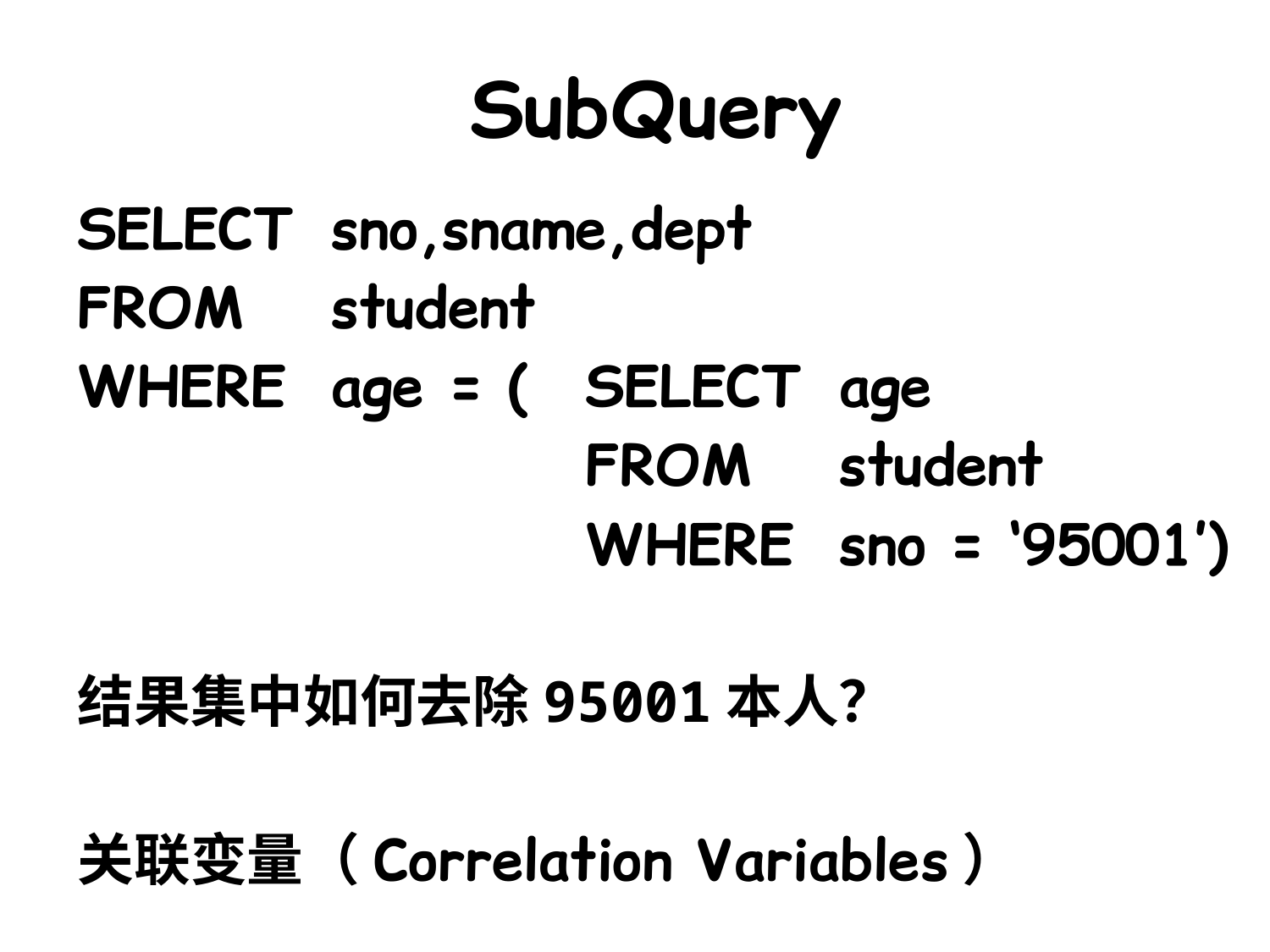

SubQuery
SELECT	sno,sname,dept
FROM	student
WHERE	age = ( 	SELECT	age
				FROM	student
				WHERE	sno = ‘95001’)

结果集中如何去除95001本人？

关联变量（Correlation Variables）